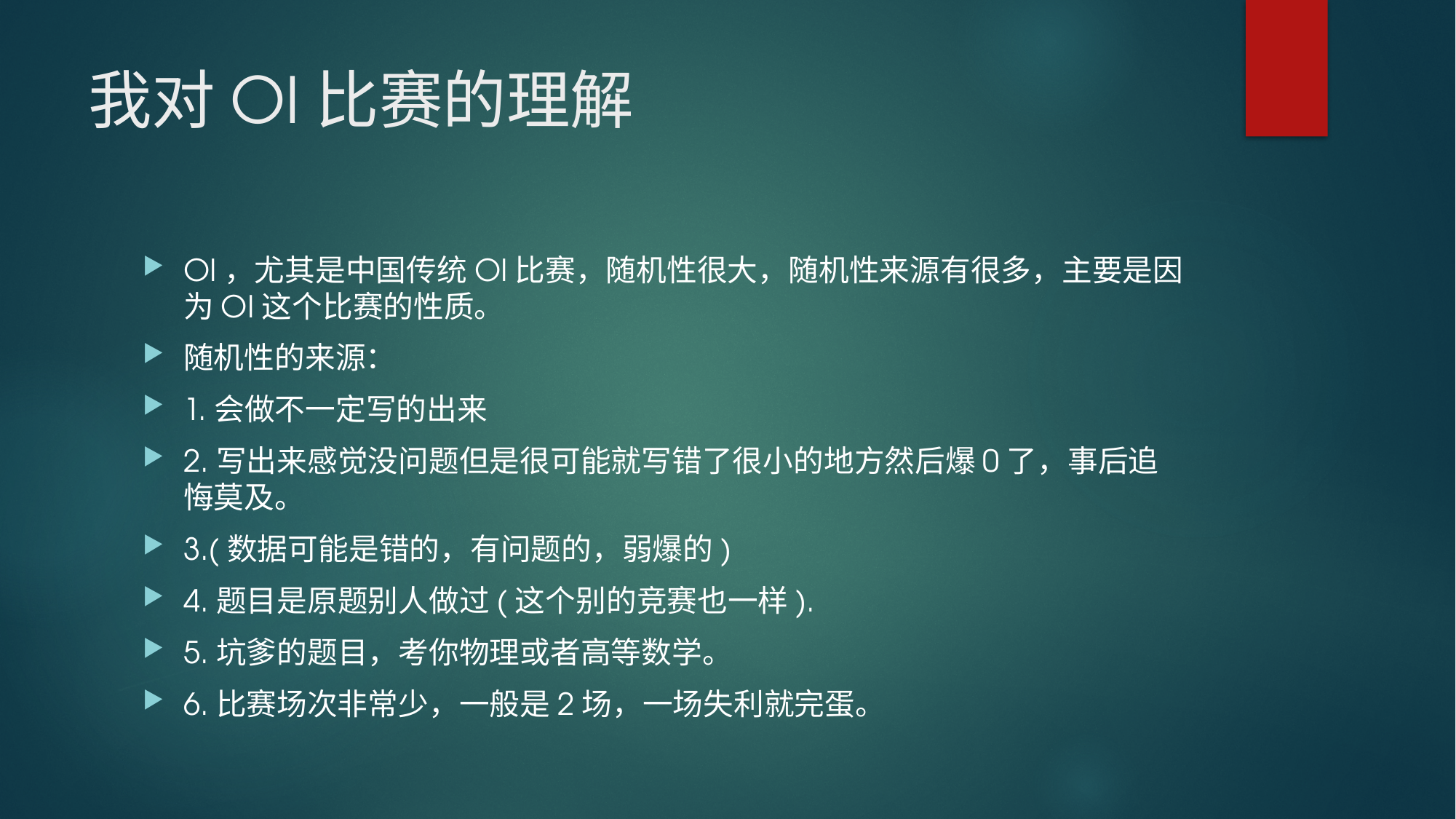

# 我对OI比赛的理解
OI，尤其是中国传统OI比赛，随机性很大，随机性来源有很多，主要是因为OI这个比赛的性质。
随机性的来源：
1.会做不一定写的出来
2.写出来感觉没问题但是很可能就写错了很小的地方然后爆0了，事后追悔莫及。
3.(数据可能是错的，有问题的，弱爆的)
4.题目是原题别人做过(这个别的竞赛也一样).
5.坑爹的题目，考你物理或者高等数学。
6.比赛场次非常少，一般是2场，一场失利就完蛋。